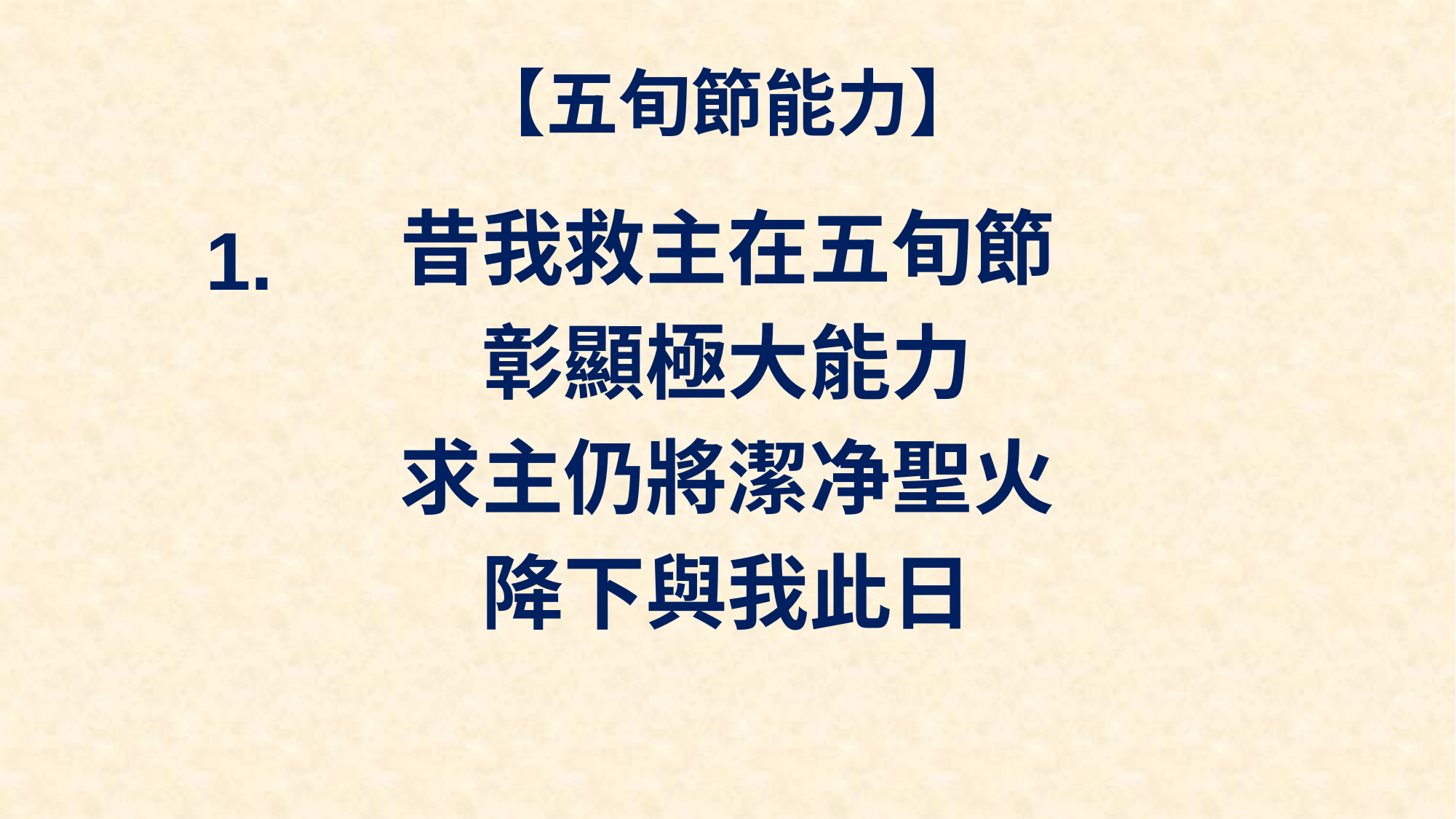

# 【五旬節能力】
昔我救主在五旬節
彰顯極大能力
求主仍將潔净聖火
降下與我此日
1.